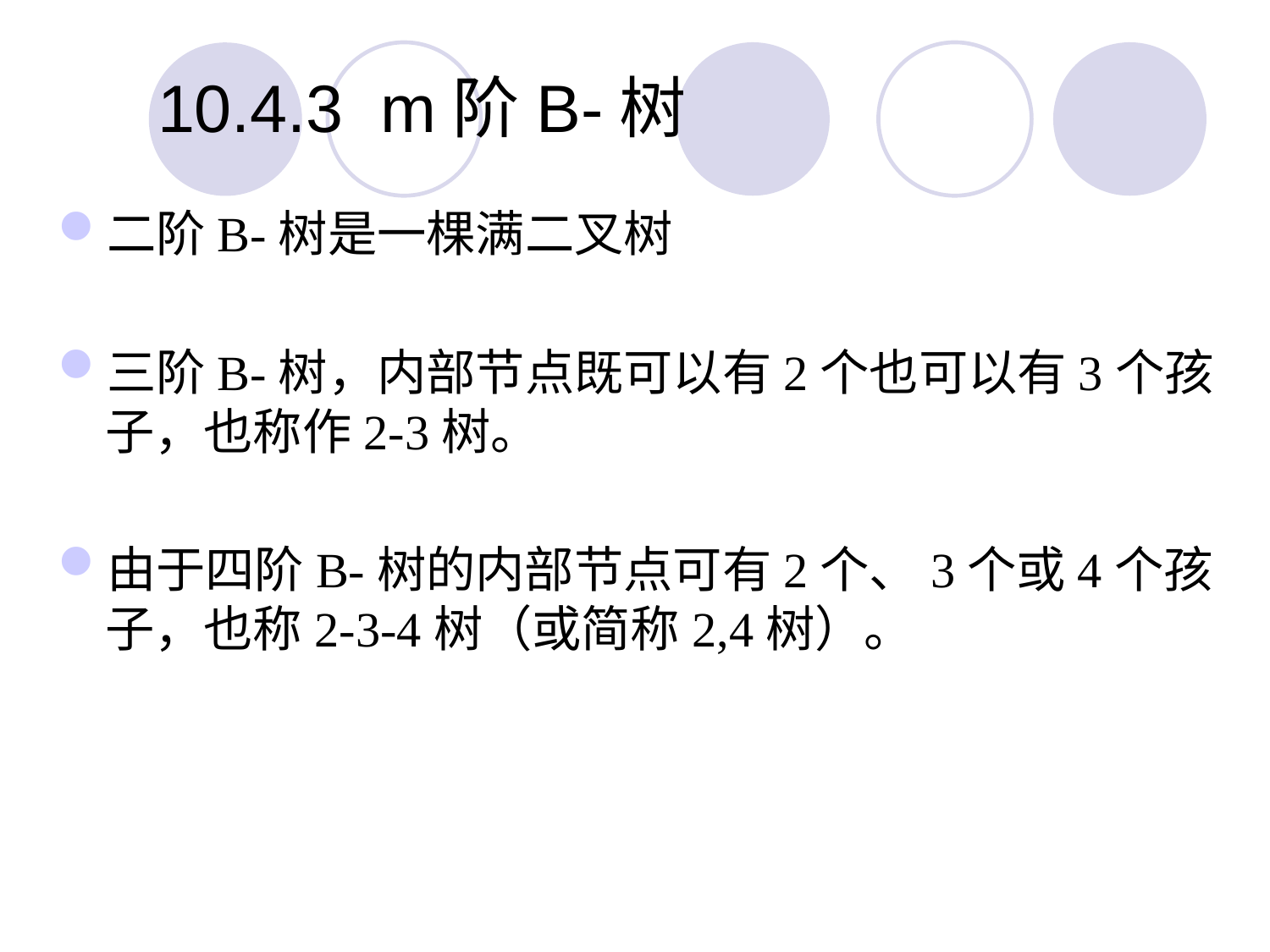

10.4.3  m阶B-树
55

二阶B-树是一棵满二叉树

三阶B-树，内部节点既可以有2个也可以有3个孩子，也称作2-3树。

由于四阶B-树的内部节点可有2个、3个或4个孩子，也称2-3-4树（或简称2,4树）。